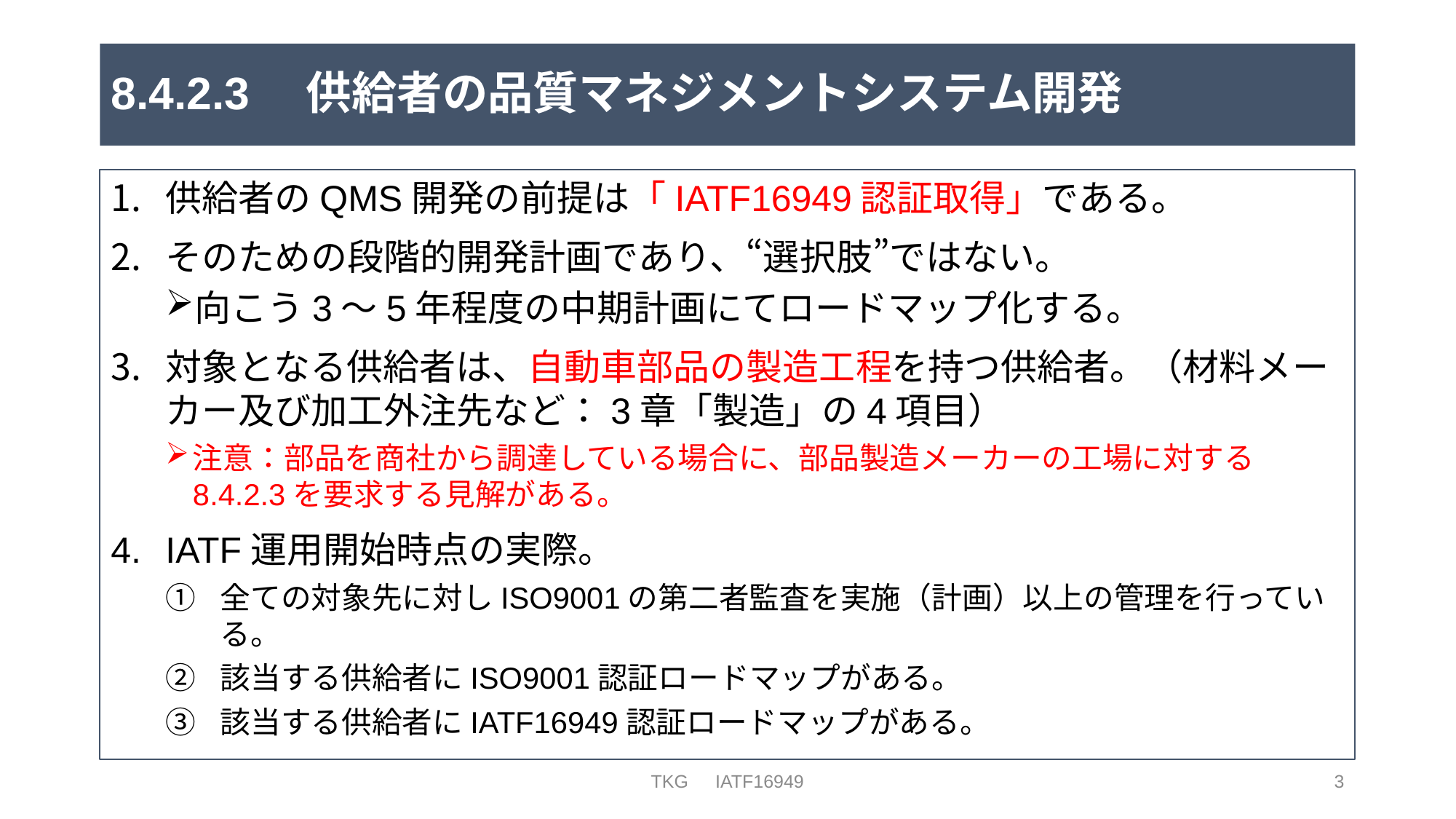

# 8.4.2.3　供給者の品質マネジメントシステム開発
供給者のQMS開発の前提は「IATF16949認証取得」である。
そのための段階的開発計画であり、“選択肢”ではない。
向こう3～5年程度の中期計画にてロードマップ化する。
対象となる供給者は、自動車部品の製造工程を持つ供給者。（材料メーカー及び加工外注先など：3章「製造」の4項目）
注意：部品を商社から調達している場合に、部品製造メーカーの工場に対する8.4.2.3を要求する見解がある。
IATF運用開始時点の実際。
全ての対象先に対しISO9001の第二者監査を実施（計画）以上の管理を行っている。
該当する供給者にISO9001認証ロードマップがある。
該当する供給者にIATF16949認証ロードマップがある。
TKG　IATF16949
3